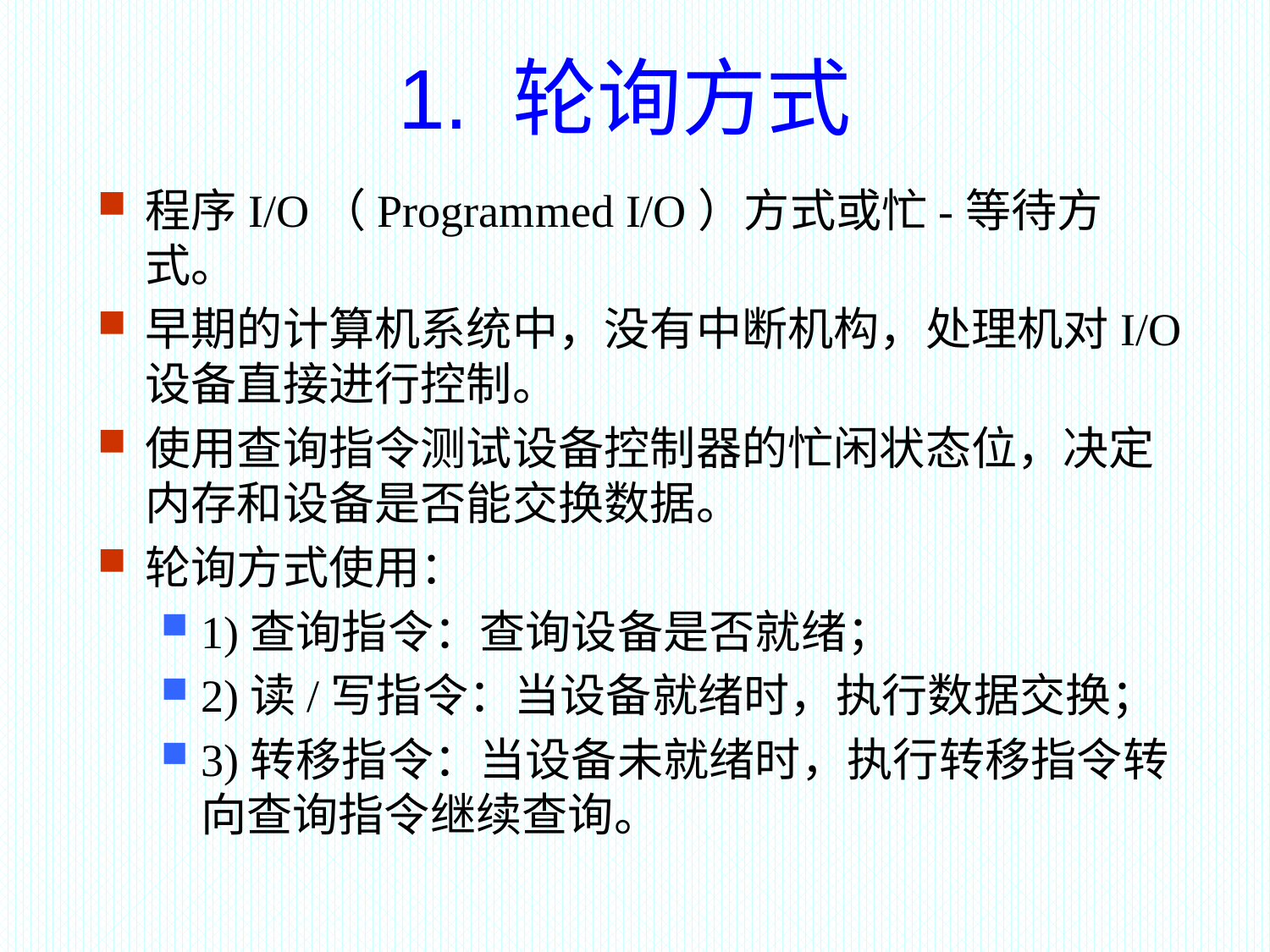

1. 轮询方式
程序I/O（Programmed I/O）方式或忙-等待方式。
早期的计算机系统中，没有中断机构，处理机对I/O设备直接进行控制。
使用查询指令测试设备控制器的忙闲状态位，决定内存和设备是否能交换数据。
轮询方式使用：
1)查询指令：查询设备是否就绪；
2)读/写指令：当设备就绪时，执行数据交换；
3)转移指令：当设备未就绪时，执行转移指令转向查询指令继续查询。